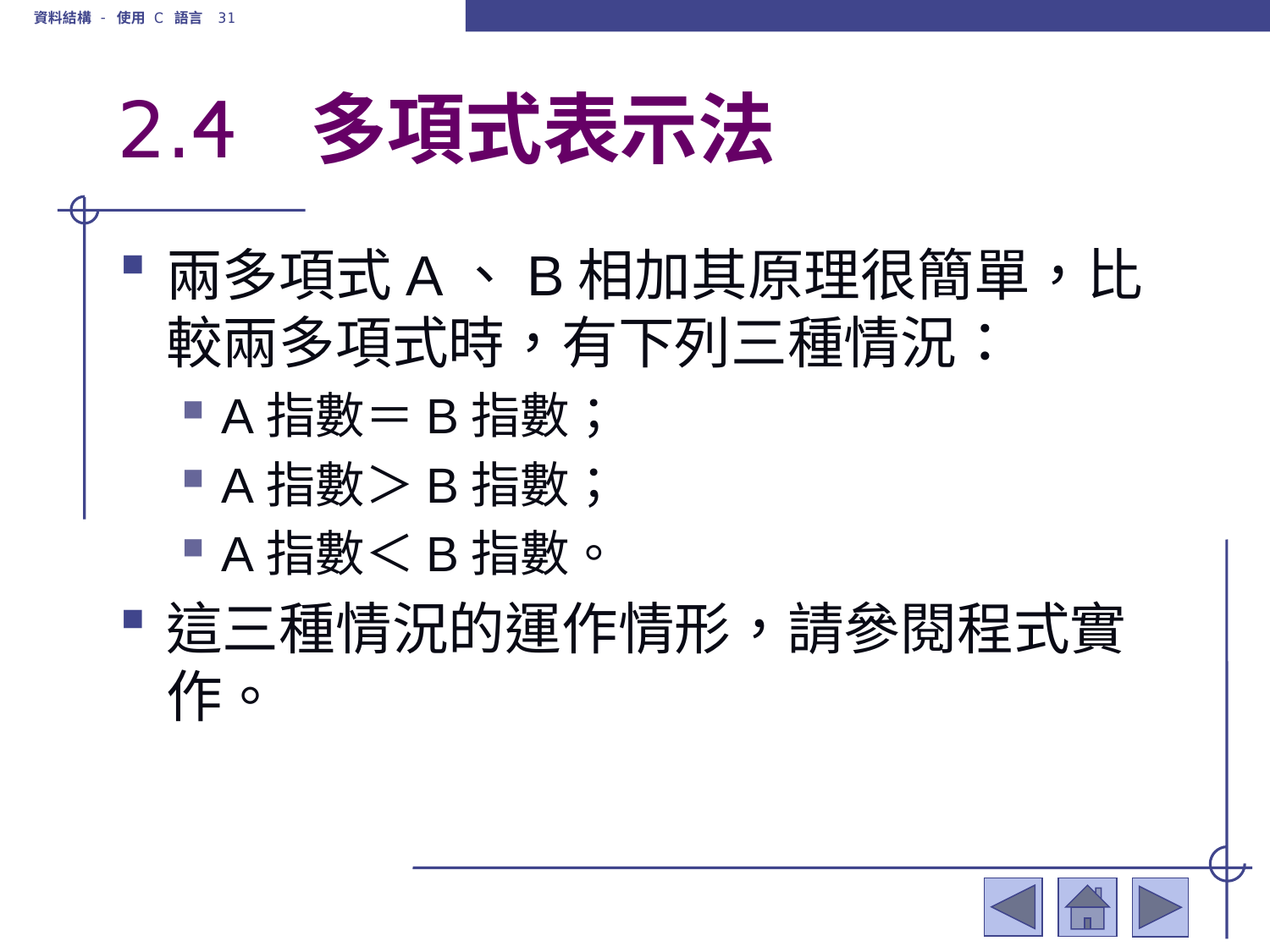

資料結構 - 使用 C 語言   31
# 2.4	  多項式表示法
兩多項式A、B相加其原理很簡單，比較兩多項式時，有下列三種情況：
A指數＝B指數；
A指數＞B指數；
A指數＜B指數。
這三種情況的運作情形，請參閱程式實作。